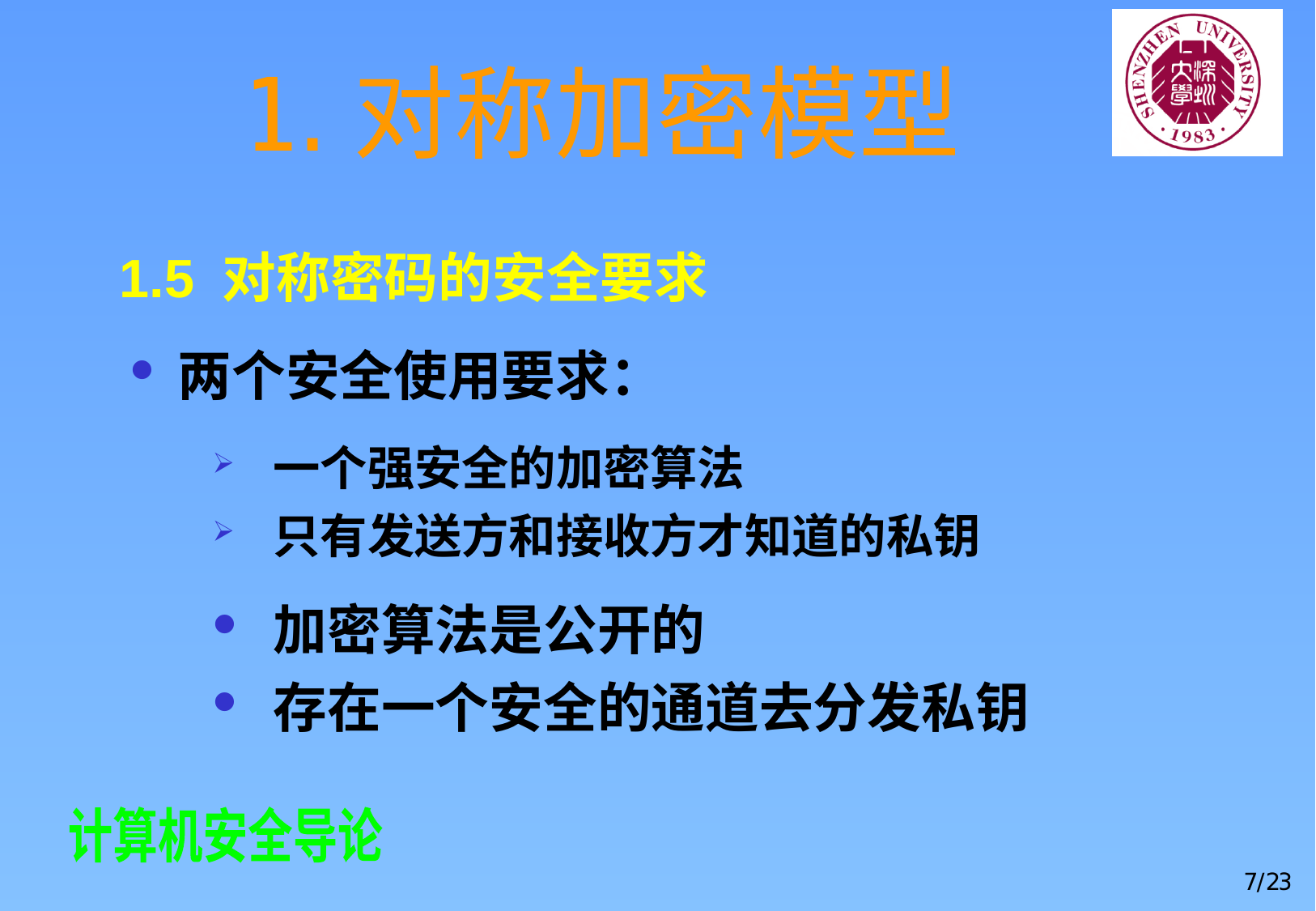

# 1.对称加密模型
1.5 对称密码的安全要求
两个安全使用要求：
一个强安全的加密算法
只有发送方和接收方才知道的私钥
加密算法是公开的
存在一个安全的通道去分发私钥

7/23